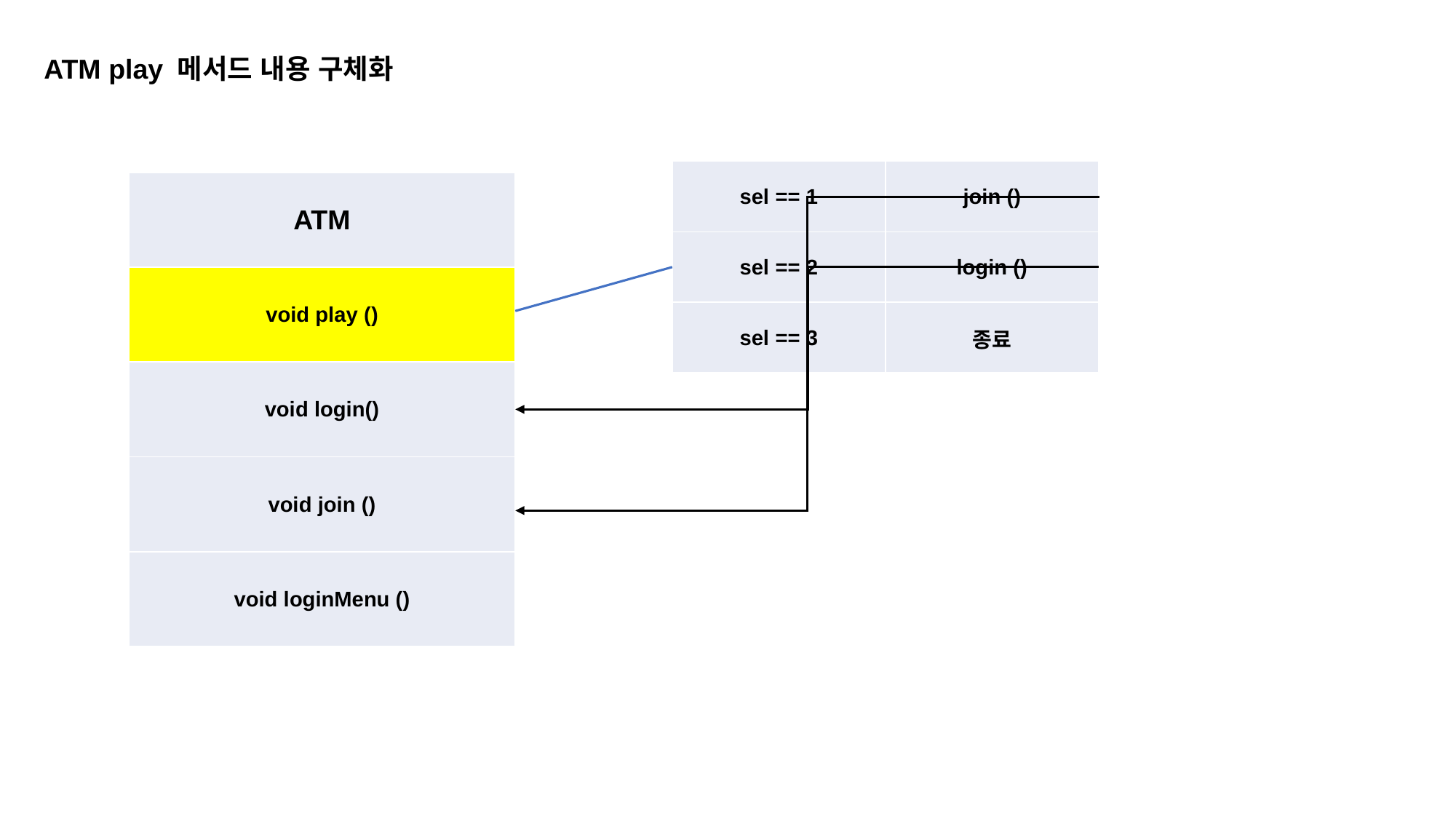

ATM play 메서드 내용 구체화
| sel == 1 | join () |
| --- | --- |
| sel == 2 | login () |
| sel == 3 | 종료 |
| ATM |
| --- |
| void play () |
| void login() |
| void join () |
| void loginMenu () |